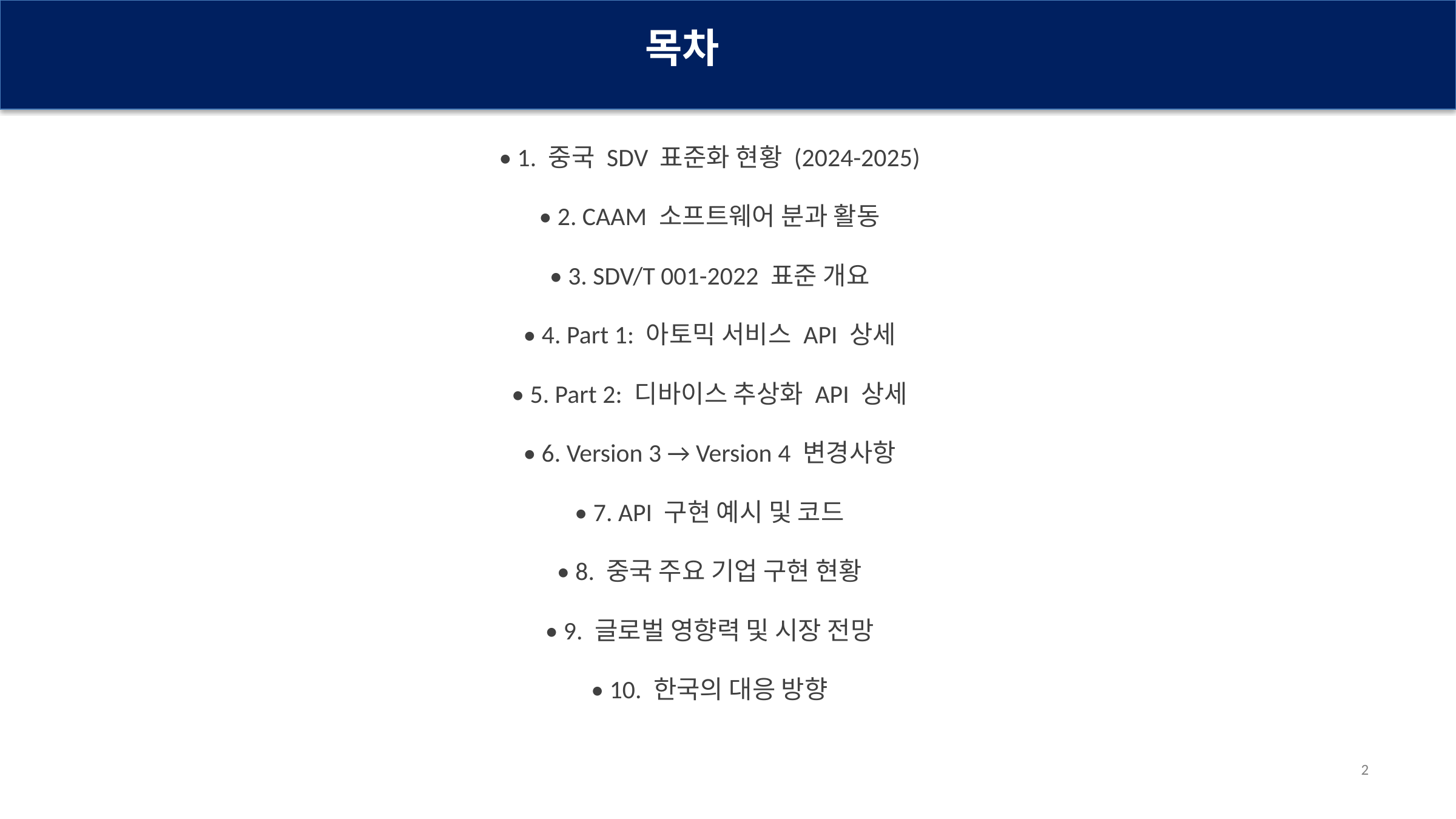

목차
• 1. 중국 SDV 표준화 현황 (2024-2025)
• 2. CAAM 소프트웨어 분과 활동
• 3. SDV/T 001-2022 표준 개요
• 4. Part 1: 아토믹 서비스 API 상세
• 5. Part 2: 디바이스 추상화 API 상세
• 6. Version 3 → Version 4 변경사항
• 7. API 구현 예시 및 코드
• 8. 중국 주요 기업 구현 현황
• 9. 글로벌 영향력 및 시장 전망
• 10. 한국의 대응 방향
2